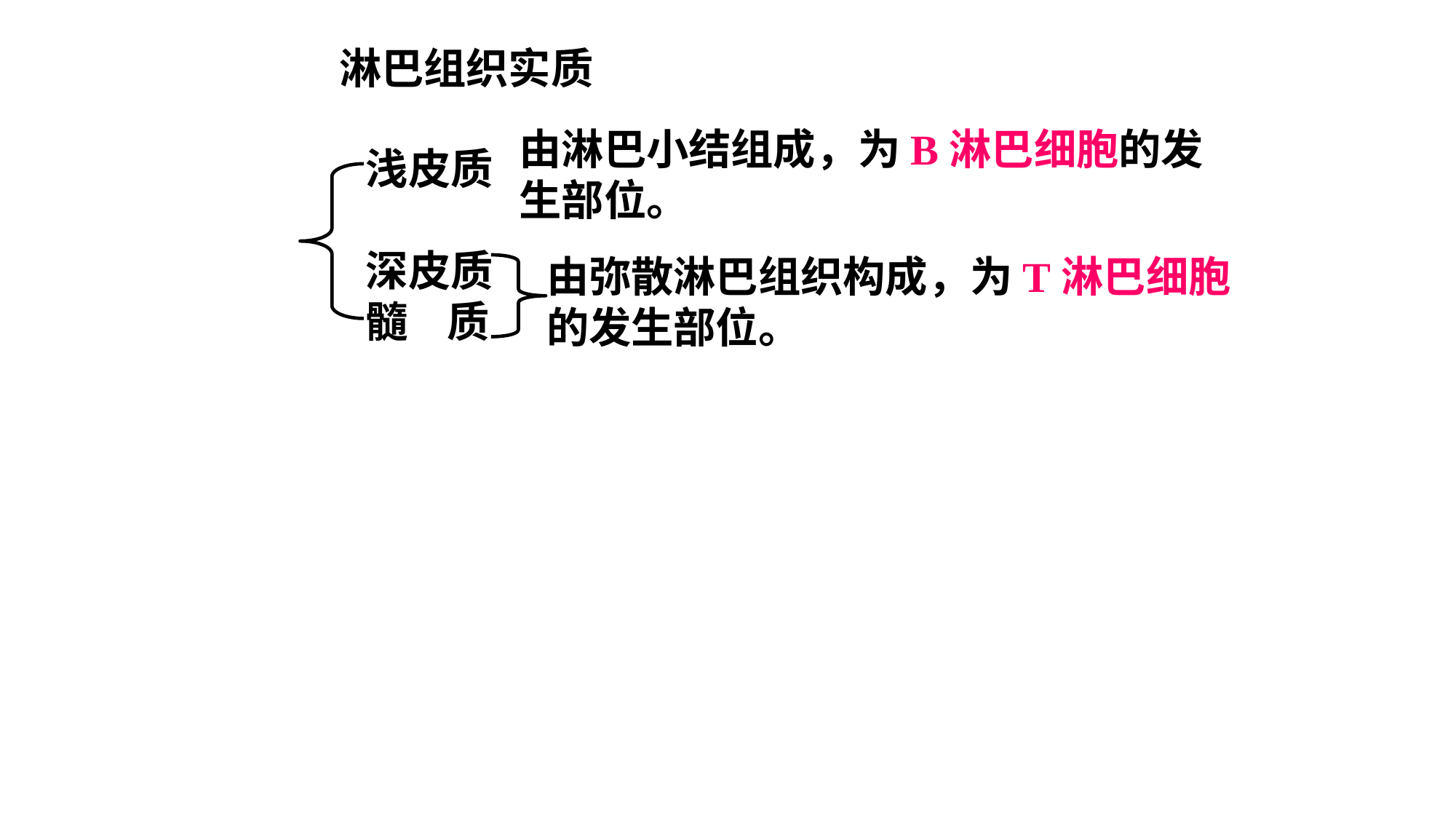

淋巴组织实质
由淋巴小结组成，为B淋巴细胞的发
生部位。
浅皮质

深皮质
髓    质

由弥散淋巴组织构成，为T淋巴细胞
的发生部位。